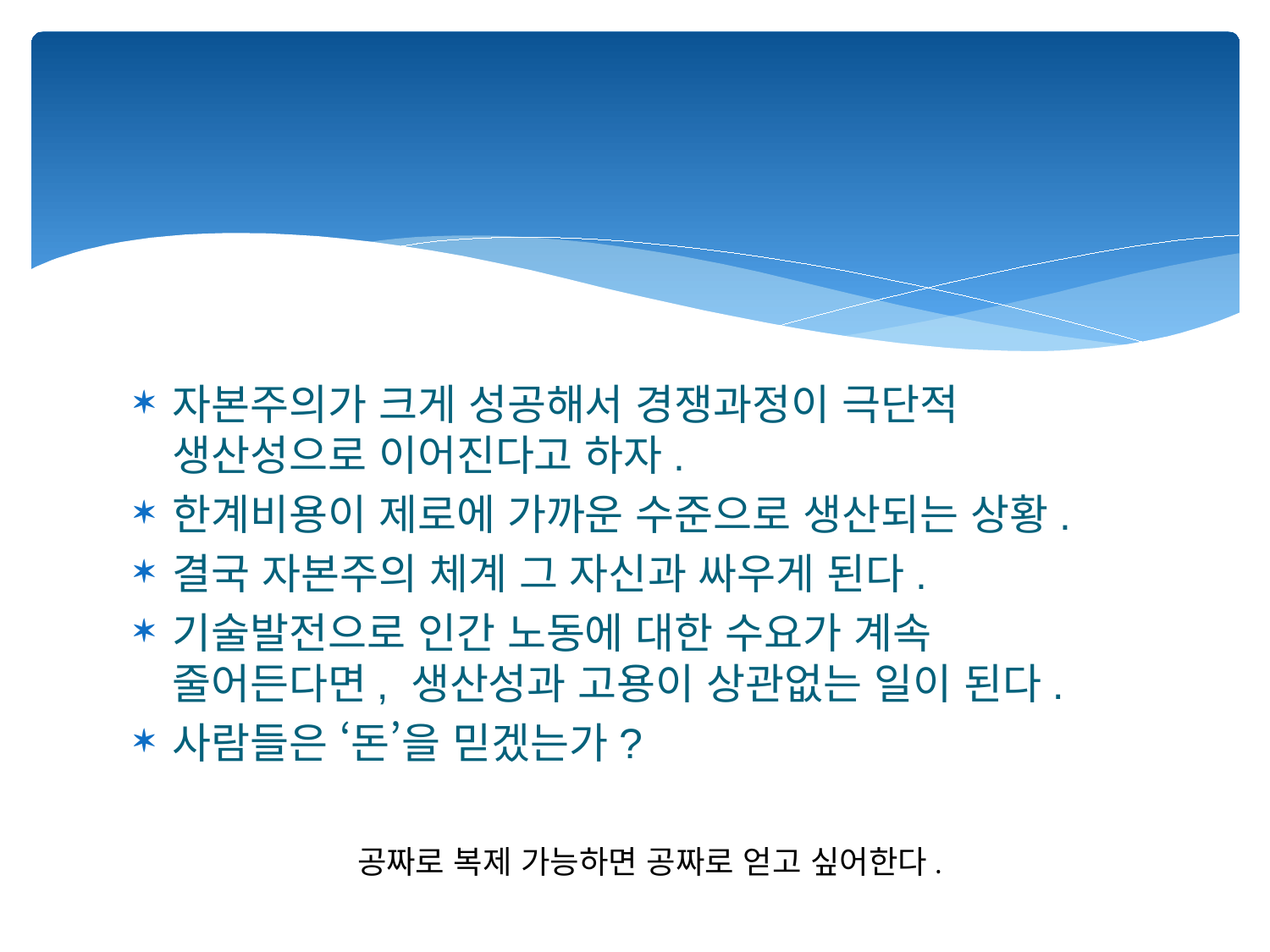

#
자본주의가 크게 성공해서 경쟁과정이 극단적 생산성으로 이어진다고 하자.
한계비용이 제로에 가까운 수준으로 생산되는 상황.
결국 자본주의 체계 그 자신과 싸우게 된다.
기술발전으로 인간 노동에 대한 수요가 계속 줄어든다면, 생산성과 고용이 상관없는 일이 된다.
사람들은 ‘돈’을 믿겠는가?

공짜로 복제 가능하면 공짜로 얻고 싶어한다.